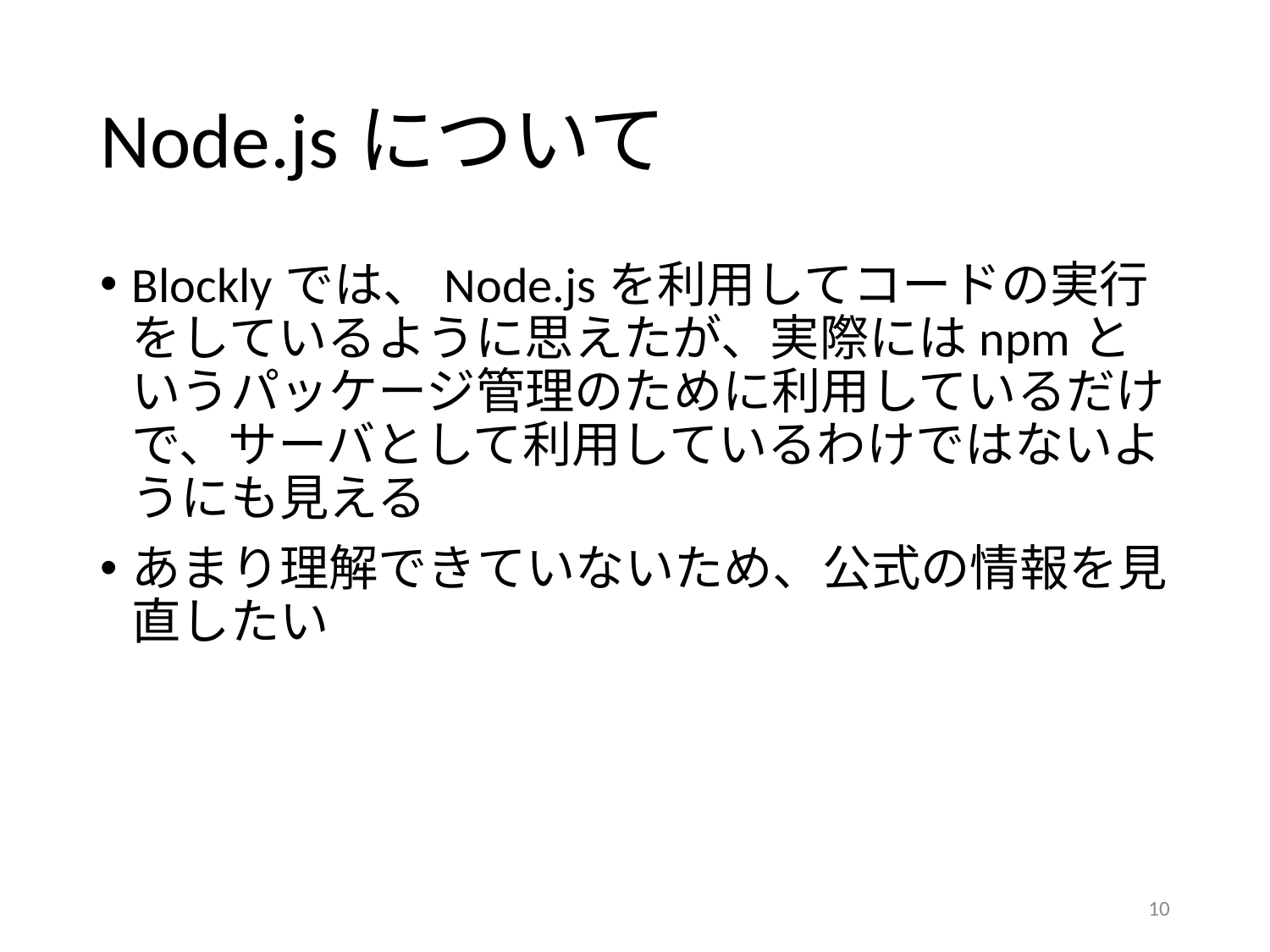

# Node.jsについて
Blocklyでは、Node.jsを利用してコードの実行をしているように思えたが、実際にはnpmというパッケージ管理のために利用しているだけで、サーバとして利用しているわけではないようにも見える
あまり理解できていないため、公式の情報を見直したい
10